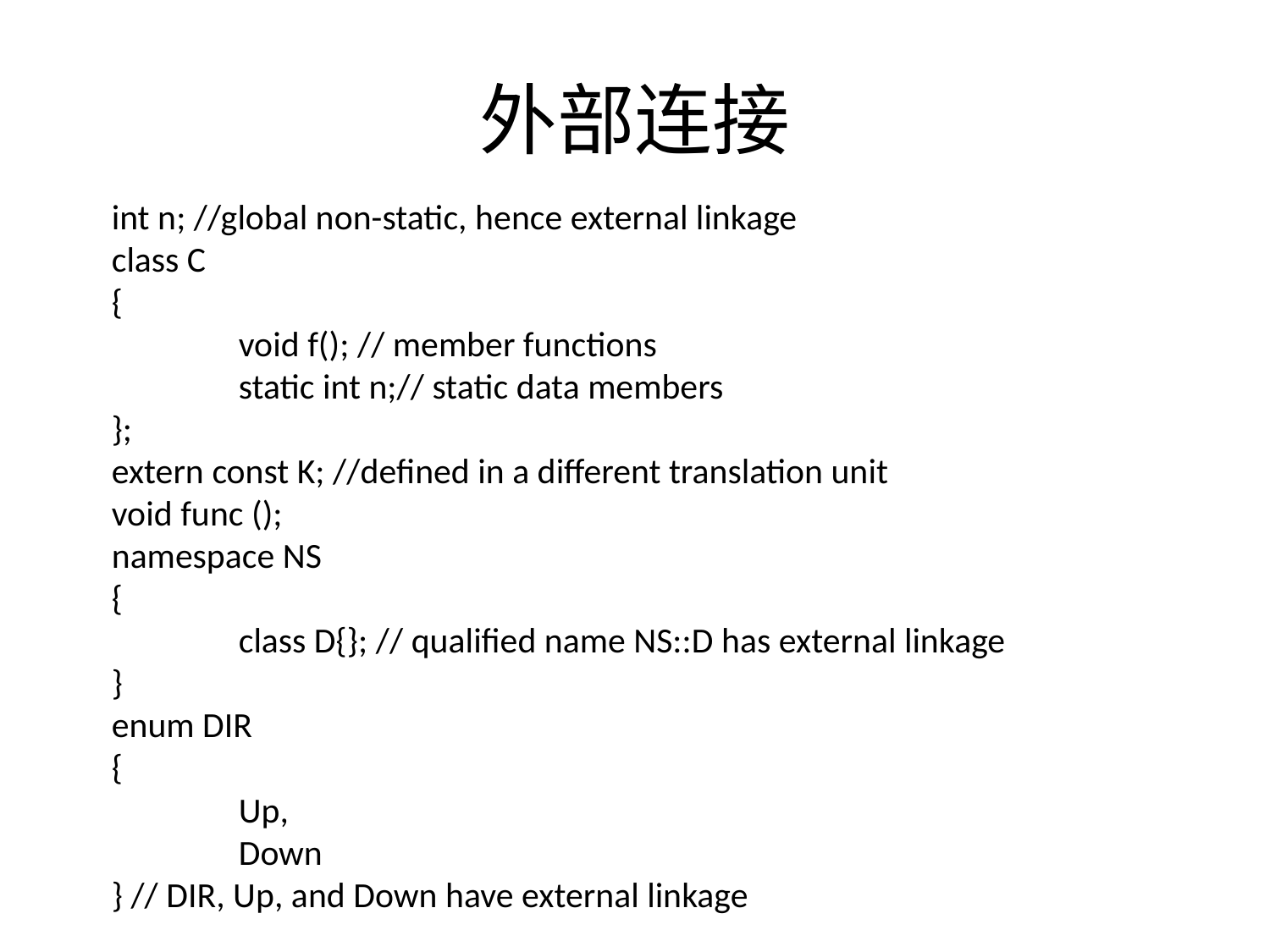

# 外部连接
int n; //global non-static, hence external linkage
class C
{
 	void f(); // member functions
 	static int n;// static data members
};
extern const K; //defined in a different translation unit
void func ();
namespace NS
{
 	class D{}; // qualified name NS::D has external linkage
}
enum DIR
{
 	Up,
 	Down
} // DIR, Up, and Down have external linkage